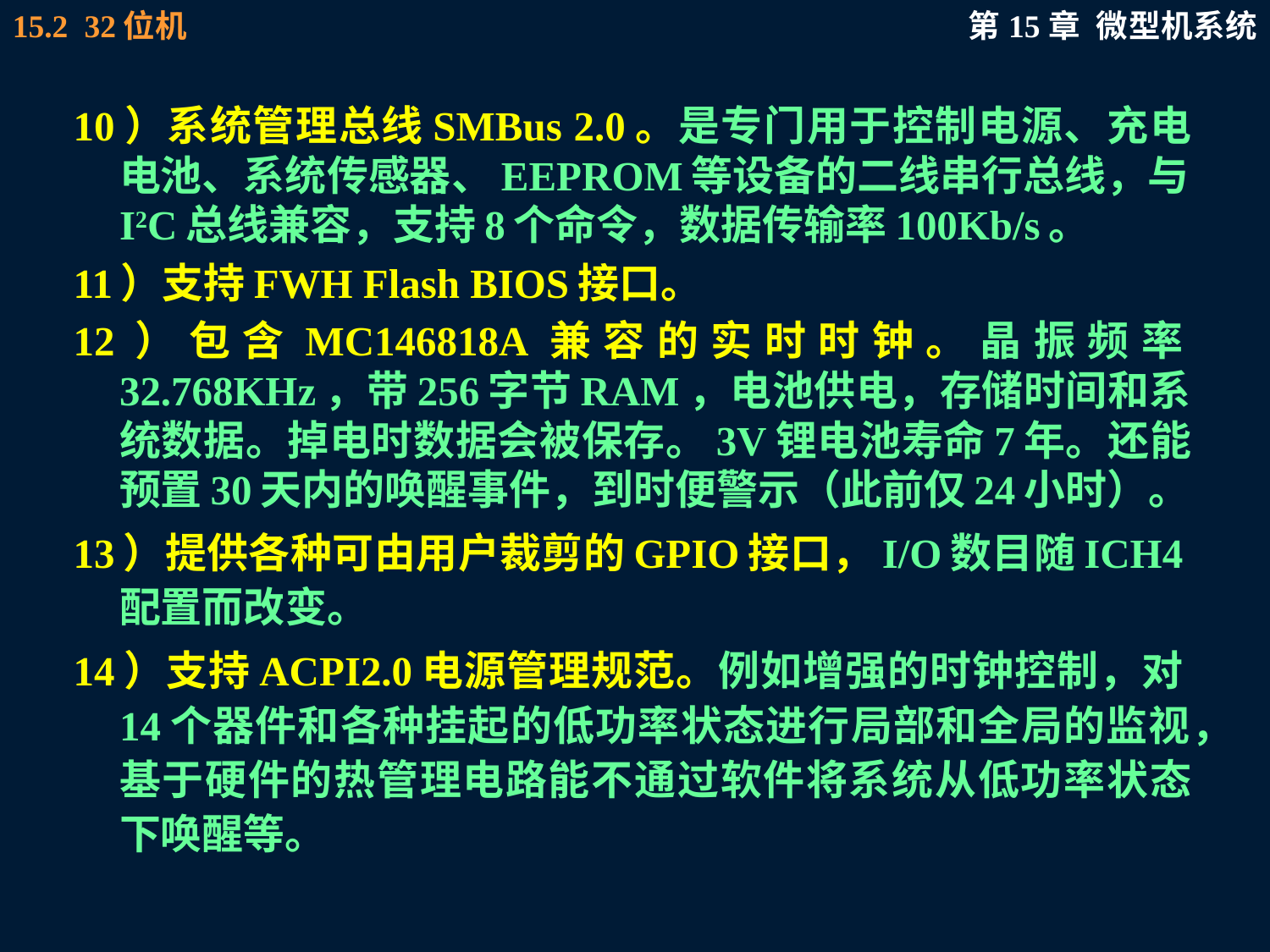

10）系统管理总线SMBus 2.0。是专门用于控制电源、充电电池、系统传感器、EEPROM等设备的二线串行总线，与I2C总线兼容，支持8个命令，数据传输率100Kb/s。
11）支持FWH Flash BIOS接口。
12）包含MC146818A兼容的实时时钟。晶振频率32.768KHz，带256字节RAM，电池供电，存储时间和系统数据。掉电时数据会被保存。3V锂电池寿命7年。还能预置30天内的唤醒事件，到时便警示（此前仅24小时）。
13）提供各种可由用户裁剪的GPIO接口，I/O数目随ICH4配置而改变。
14）支持ACPI2.0电源管理规范。例如增强的时钟控制，对14个器件和各种挂起的低功率状态进行局部和全局的监视，基于硬件的热管理电路能不通过软件将系统从低功率状态下唤醒等。